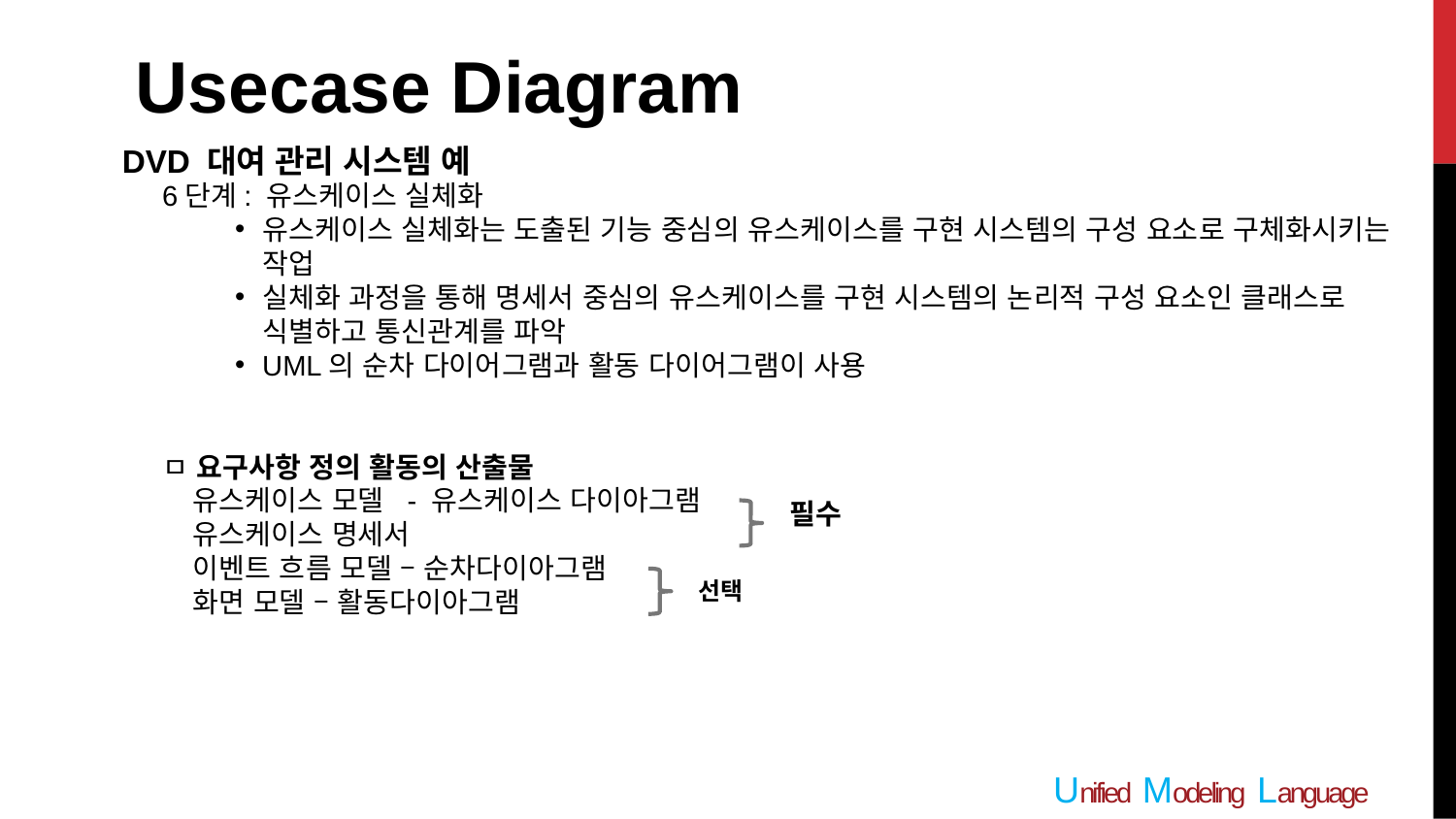

Usecase Diagram
DVD 대여 관리 시스템 예
6단계: 유스케이스 실체화
유스케이스 실체화는 도출된 기능 중심의 유스케이스를 구현 시스템의 구성 요소로 구체화시키는 작업
실체화 과정을 통해 명세서 중심의 유스케이스를 구현 시스템의 논리적 구성 요소인 클래스로 식별하고 통신관계를 파악
UML의 순차 다이어그램과 활동 다이어그램이 사용

ㅁ 요구사항 정의 활동의 산출물
   유스케이스 모델  - 유스케이스 다이아그램
   유스케이스 명세서
   이벤트 흐름 모델 – 순차다이아그램
   화면 모델 – 활동다이아그램

필수

선택